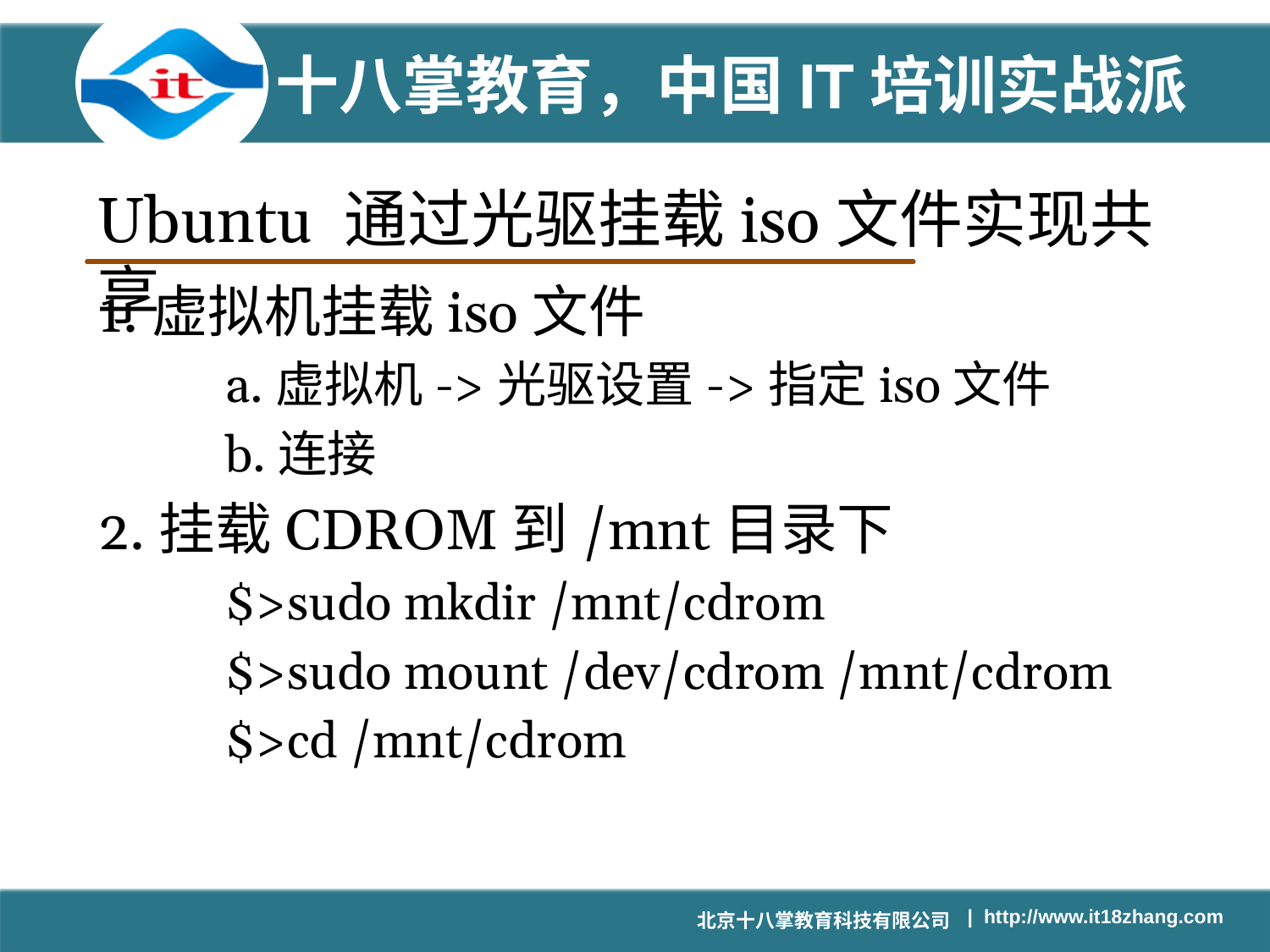

# Ubuntu 通过光驱挂载iso文件实现共享
1.虚拟机挂载iso文件
	a.虚拟机->光驱设置->指定iso文件
	b.连接
2.挂载CDROM到/mnt目录下
	$>sudo mkdir /mnt/cdrom
	$>sudo mount /dev/cdrom /mnt/cdrom
	$>cd /mnt/cdrom